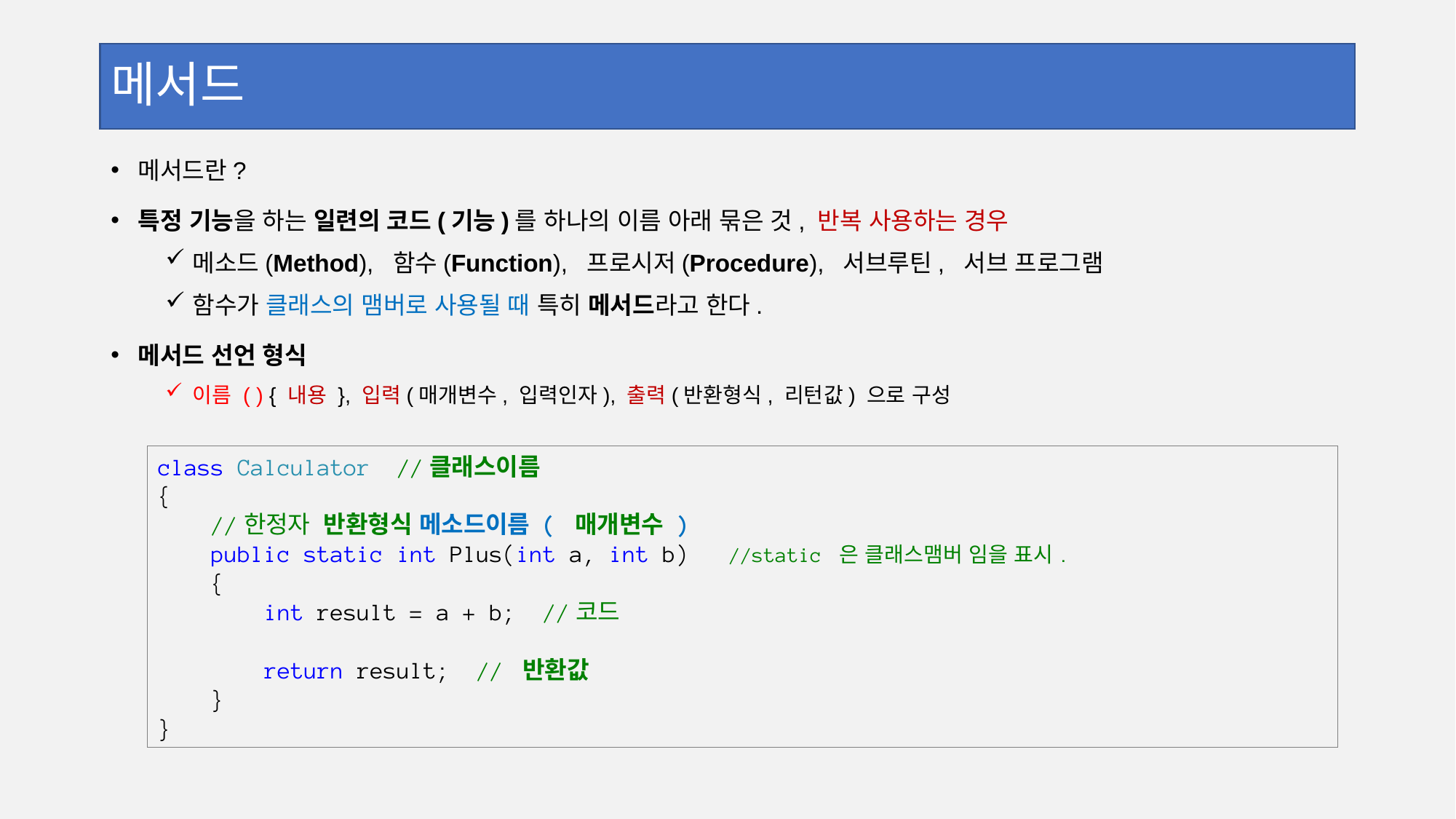

# 메서드
메서드란?
특정 기능을 하는 일련의 코드(기능)를 하나의 이름 아래 묶은 것, 반복 사용하는 경우
메소드(Method),  함수(Function),  프로시저(Procedure),  서브루틴,  서브 프로그램
함수가 클래스의 맴버로 사용될 때 특히 메서드라고 한다.
메서드 선언 형식
이름 ( ) { 내용 }, 입력(매개변수, 입력인자), 출력(반환형식, 리턴값) 으로 구성

class Calculator  //클래스이름
{
    //한정자  반환형식 메소드이름 ( 매개변수 )
    public static int Plus(int a, int b)   //static 은 클래스맴버 임을 표시.
    {
        int result = a + b;  //코드

        return result;  // 반환값
    }
}